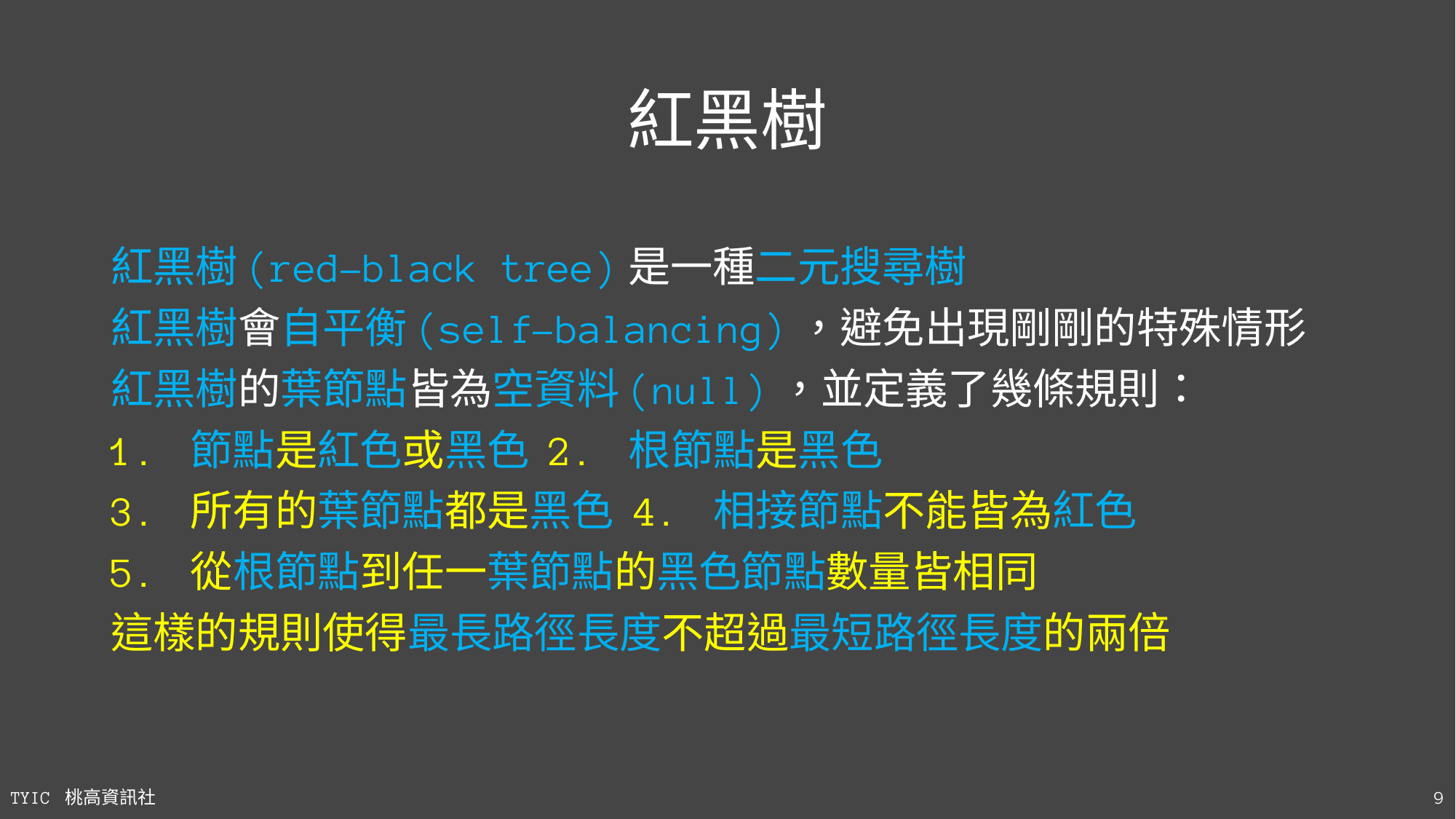

# 紅黑樹
紅黑樹(red-black tree)是一種二元搜尋樹
紅黑樹會自平衡(self-balancing)，避免出現剛剛的特殊情形
紅黑樹的葉節點皆為空資料(null)，並定義了幾條規則：
1. 節點是紅色或黑色 2. 根節點是黑色
3. 所有的葉節點都是黑色 4. 相接節點不能皆為紅色
5. 從根節點到任一葉節點的黑色節點數量皆相同
這樣的規則使得最長路徑長度不超過最短路徑長度的兩倍